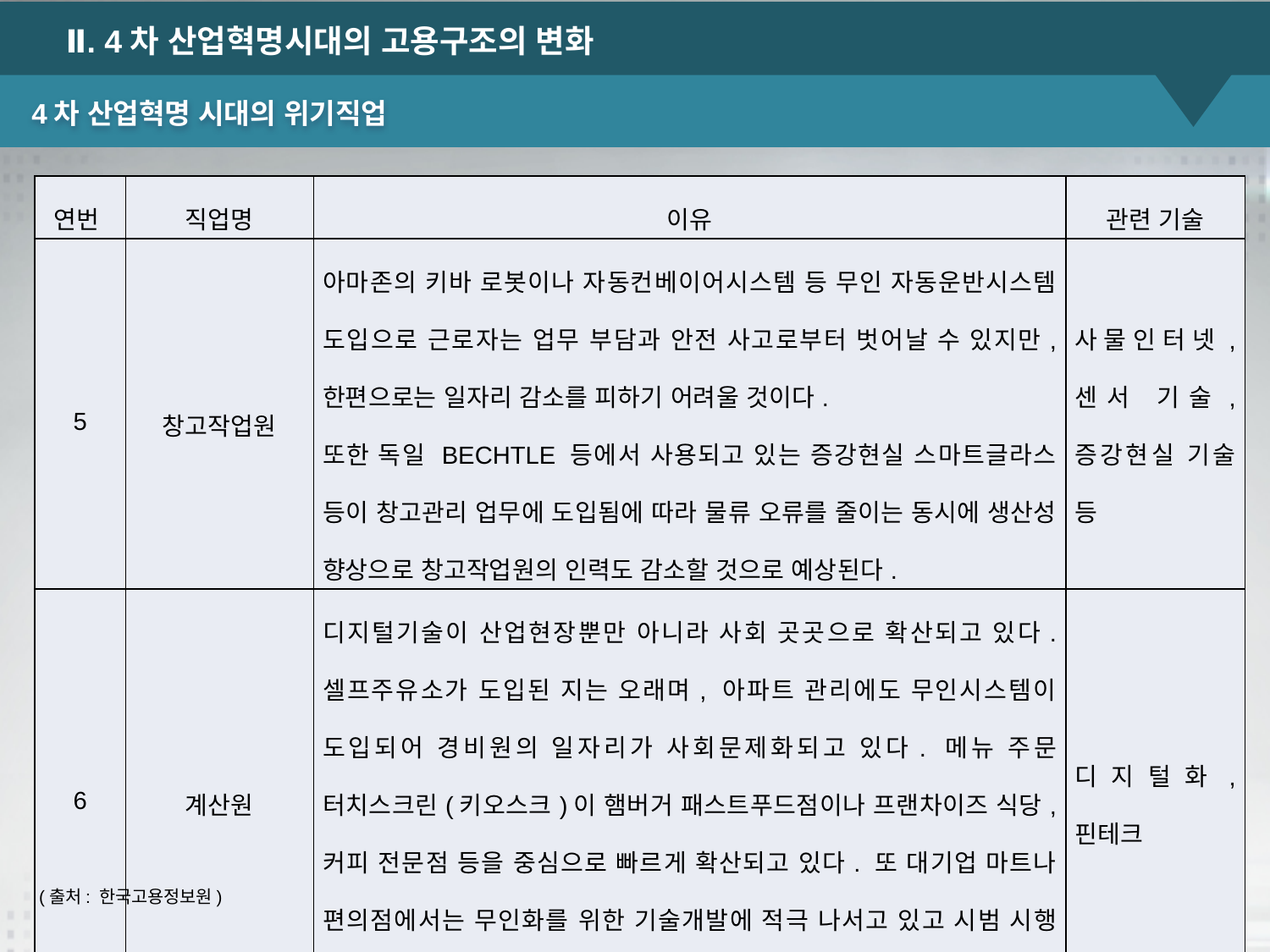

Ⅱ. 4차 산업혁명시대의 고용구조의 변화
# 4차 산업혁명 시대의 위기직업
| 연번 | 직업명 | 이유 | 관련 기술 |
| --- | --- | --- | --- |
| 5 | 창고작업원 | 아마존의 키바 로봇이나 자동컨베이어시스템 등 무인 자동운반시스템 도입으로 근로자는 업무 부담과 안전 사고로부터 벗어날 수 있지만, 한편으로는 일자리 감소를 피하기 어려울 것이다. 또한 독일 BECHTLE 등에서 사용되고 있는 증강현실 스마트글라스 등이 창고관리 업무에 도입됨에 따라 물류 오류를 줄이는 동시에 생산성 향상으로 창고작업원의 인력도 감소할 것으로 예상된다. | 사물인터넷, 센서 기술, 증강현실 기술 등 |
| 6 | 계산원 | 디지털기술이 산업현장뿐만 아니라 사회 곳곳으로 확산되고 있다. 셀프주유소가 도입된 지는 오래며, 아파트 관리에도 무인시스템이 도입되어 경비원의 일자리가 사회문제화되고 있다. 메뉴 주문 터치스크린(키오스크)이 햄버거 패스트푸드점이나 프랜차이즈 식당, 커피 전문점 등을 중심으로 빠르게 확산되고 있다. 또 대기업 마트나 편의점에서는 무인화를 위한 기술개발에 적극 나서고 있고 시범 시행 중인 곳도 있다. | 디지털화, 핀테크 |
(출처: 한국고용정보원)